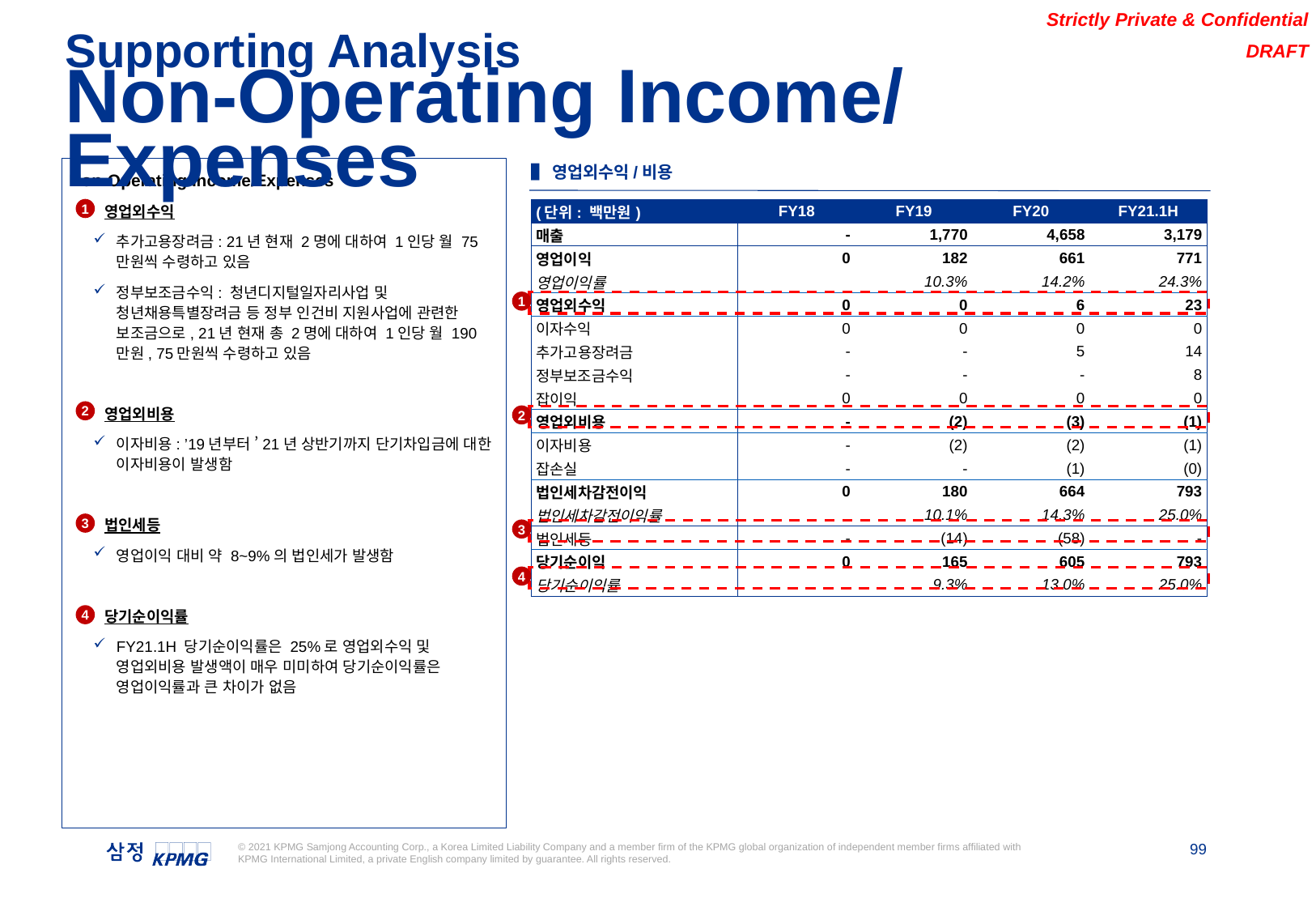

Supporting Analysis
Non-Operating Income/Expenses
▌영업외수익/비용

Non-Operating Income/Expenses
영업외수익
추가고용장려금: 21년 현재 2명에 대하여 1인당 월 75만원씩 수령하고 있음
정부보조금수익: 청년디지털일자리사업 및 청년채용특별장려금 등 정부 인건비 지원사업에 관련한 보조금으로, 21년 현재 총 2명에 대하여 1인당 월 190만원, 75만원씩 수령하고 있음

영업외비용
이자비용: ’19년부터 ’21년 상반기까지 단기차입금에 대한 이자비용이 발생함

법인세등
영업이익 대비 약 8~9%의 법인세가 발생함

당기순이익률
FY21.1H 당기순이익률은 25%로 영업외수익 및 영업외비용 발생액이 매우 미미하여 당기순이익률은 영업이익률과 큰 차이가 없음

1
| (단위: 백만원) | FY18 | FY19 | FY20 | FY21.1H |
| --- | --- | --- | --- | --- |
| 매출 | - | 1,770 | 4,658 | 3,179 |
| 영업이익 | 0 | 182 | 661 | 771 |
| 영업이익률 |  | 10.3% | 14.2% | 24.3% |
| 영업외수익 | 0 | 0 | 6 | 23 |
| 이자수익 | 0 | 0 | 0 | 0 |
| 추가고용장려금 | - | - | 5 | 14 |
| 정부보조금수익 | - | - | - | 8 |
| 잡이익 | 0 | 0 | 0 | 0 |
| 영업외비용 | - | (2) | (3) | (1) |
| 이자비용 | - | (2) | (2) | (1) |
| 잡손실 | - | - | (1) | (0) |
| 법인세차감전이익 | 0 | 180 | 664 | 793 |
| 법인세차감전이익률 |  | 10.1% | 14.3% | 25.0% |
| 법인세등 | - | (14) | (58) | - |
| 당기순이익 | 0 | 165 | 605 | 793 |
| 당기순이익률 |  | 9.3% | 13.0% | 25.0% |
1

2
2

3
3

4

4